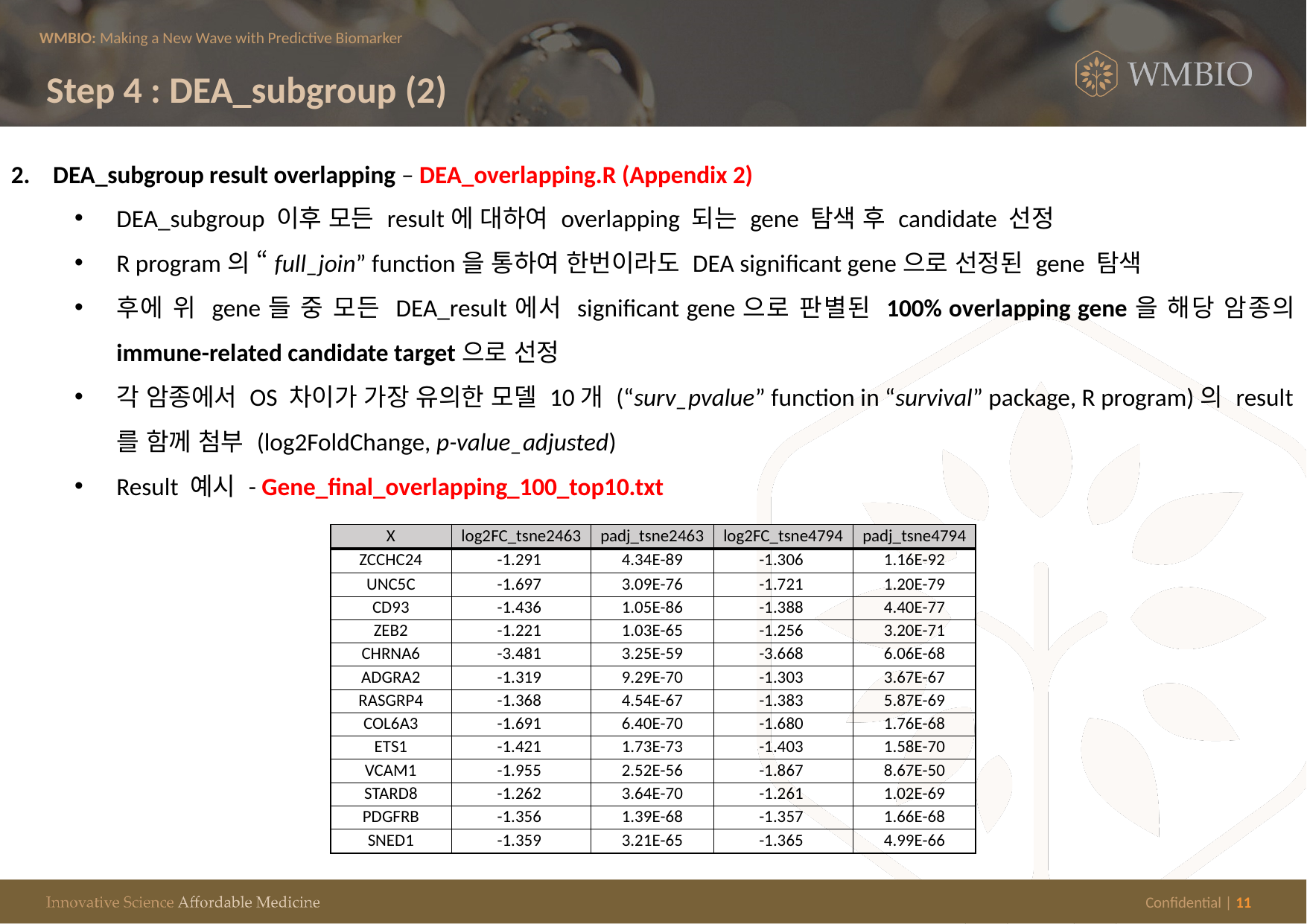

Step 4 : DEA_subgroup (2)
DEA_subgroup result overlapping – DEA_overlapping.R (Appendix 2)
DEA_subgroup 이후 모든 result에 대하여 overlapping 되는 gene 탐색 후 candidate 선정
R program의 “full_join” function을 통하여 한번이라도 DEA significant gene으로 선정된 gene 탐색
후에 위 gene들 중 모든 DEA_result에서 significant gene으로 판별된 100% overlapping gene을 해당 암종의 immune-related candidate target으로 선정
각 암종에서 OS 차이가 가장 유의한 모델 10개 (“surv_pvalue” function in “survival” package, R program)의 result를 함께 첨부 (log2FoldChange, p-value_adjusted)
Result 예시 - Gene_final_overlapping_100_top10.txt
| X | log2FC\_tsne2463 | padj\_tsne2463 | log2FC\_tsne4794 | padj\_tsne4794 |
| --- | --- | --- | --- | --- |
| ZCCHC24 | -1.291 | 4.34E-89 | -1.306 | 1.16E-92 |
| UNC5C | -1.697 | 3.09E-76 | -1.721 | 1.20E-79 |
| CD93 | -1.436 | 1.05E-86 | -1.388 | 4.40E-77 |
| ZEB2 | -1.221 | 1.03E-65 | -1.256 | 3.20E-71 |
| CHRNA6 | -3.481 | 3.25E-59 | -3.668 | 6.06E-68 |
| ADGRA2 | -1.319 | 9.29E-70 | -1.303 | 3.67E-67 |
| RASGRP4 | -1.368 | 4.54E-67 | -1.383 | 5.87E-69 |
| COL6A3 | -1.691 | 6.40E-70 | -1.680 | 1.76E-68 |
| ETS1 | -1.421 | 1.73E-73 | -1.403 | 1.58E-70 |
| VCAM1 | -1.955 | 2.52E-56 | -1.867 | 8.67E-50 |
| STARD8 | -1.262 | 3.64E-70 | -1.261 | 1.02E-69 |
| PDGFRB | -1.356 | 1.39E-68 | -1.357 | 1.66E-68 |
| SNED1 | -1.359 | 3.21E-65 | -1.365 | 4.99E-66 |